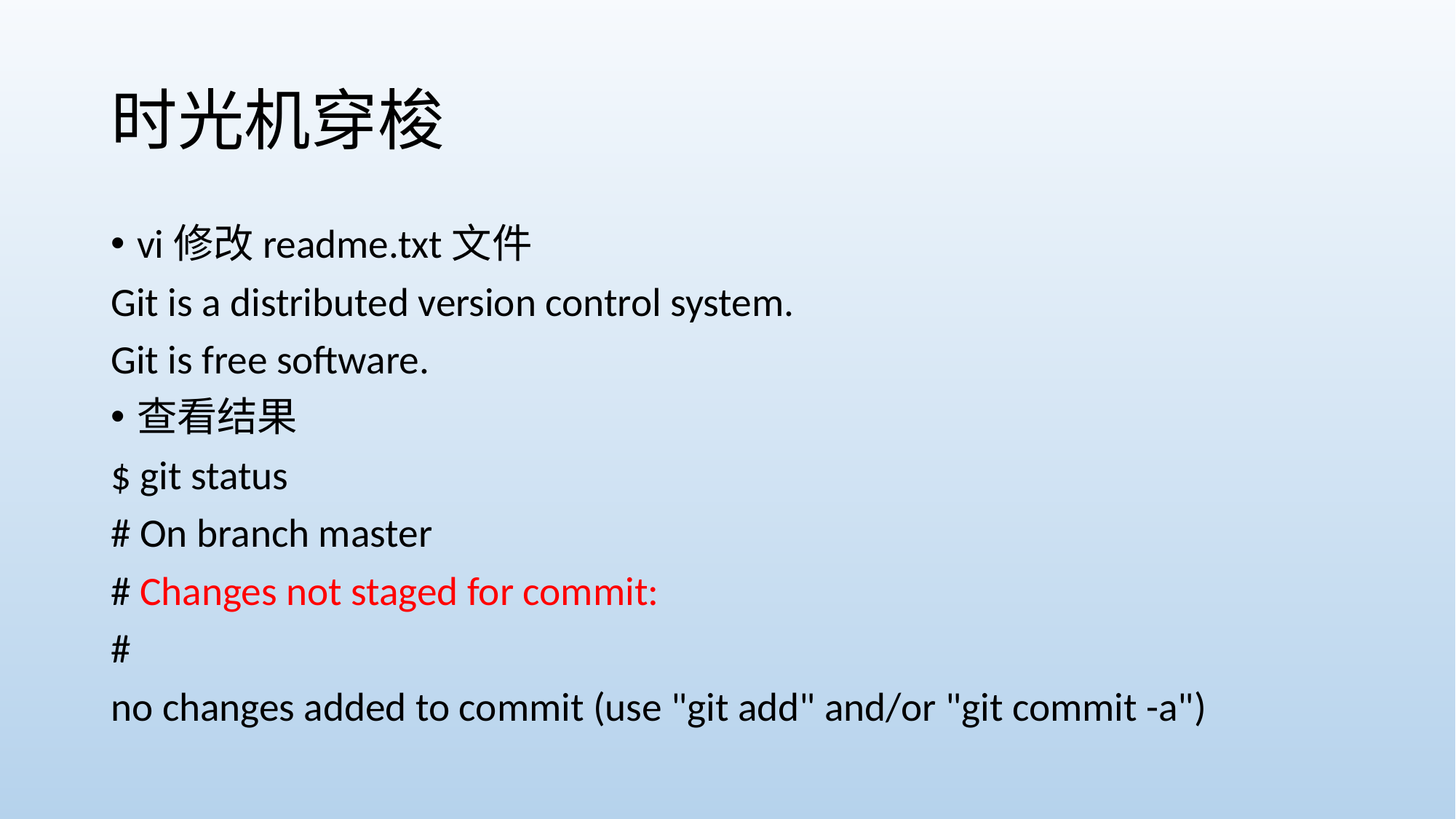

# 时光机穿梭
vi修改readme.txt文件
Git is a distributed version control system.
Git is free software.
查看结果
$ git status
# On branch master
# Changes not staged for commit:
#
no changes added to commit (use "git add" and/or "git commit -a")